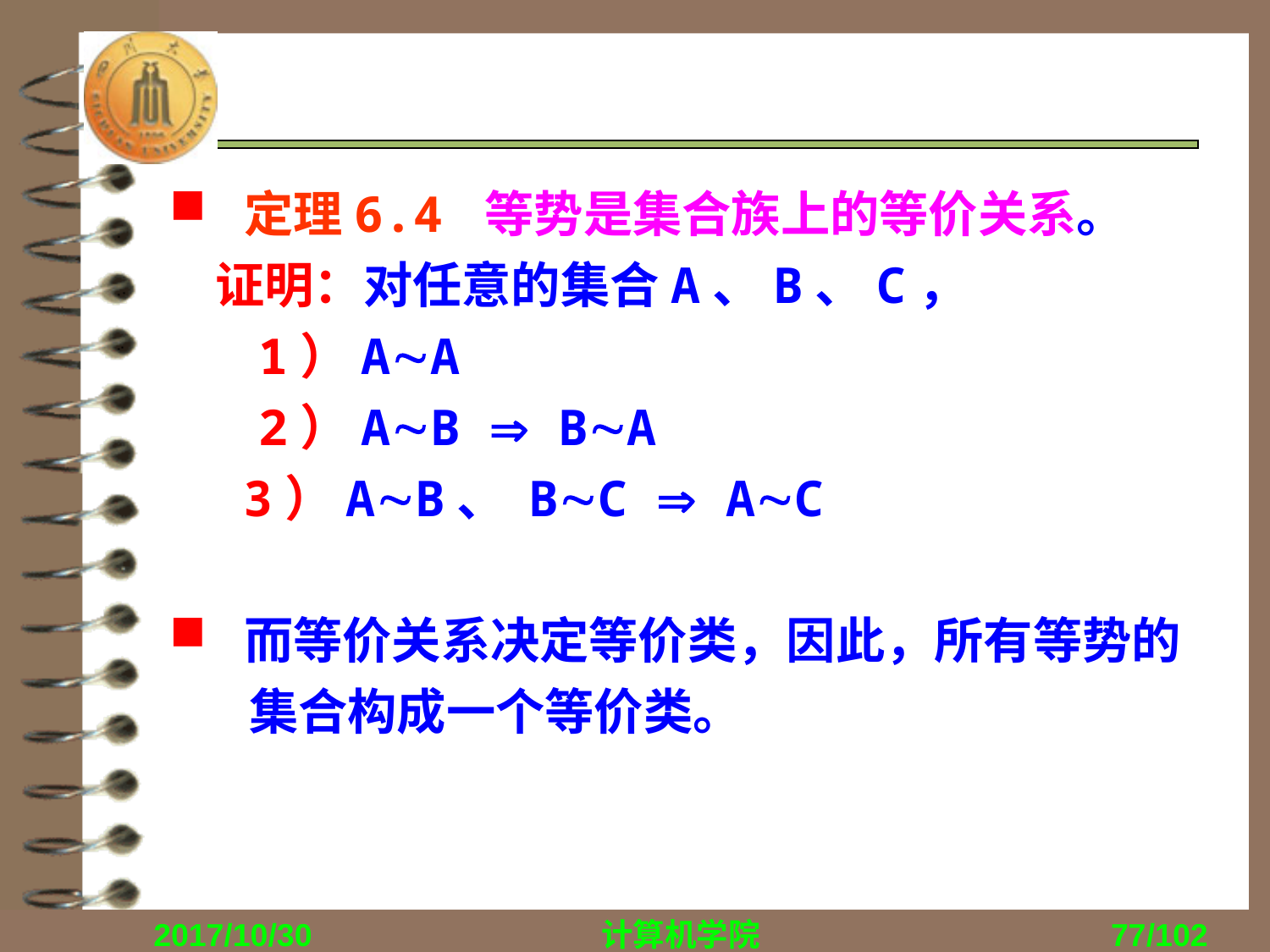

#
定理6.4 等势是集合族上的等价关系。
   证明：对任意的集合A、B、C，
   1）A∼A
   2）A∼B ⇒ B∼A
      3）A∼B、 B∼C ⇒ A∼C

而等价关系决定等价类，因此，所有等势的
      集合构成一个等价类。
2017/10/30
计算机学院
77/102